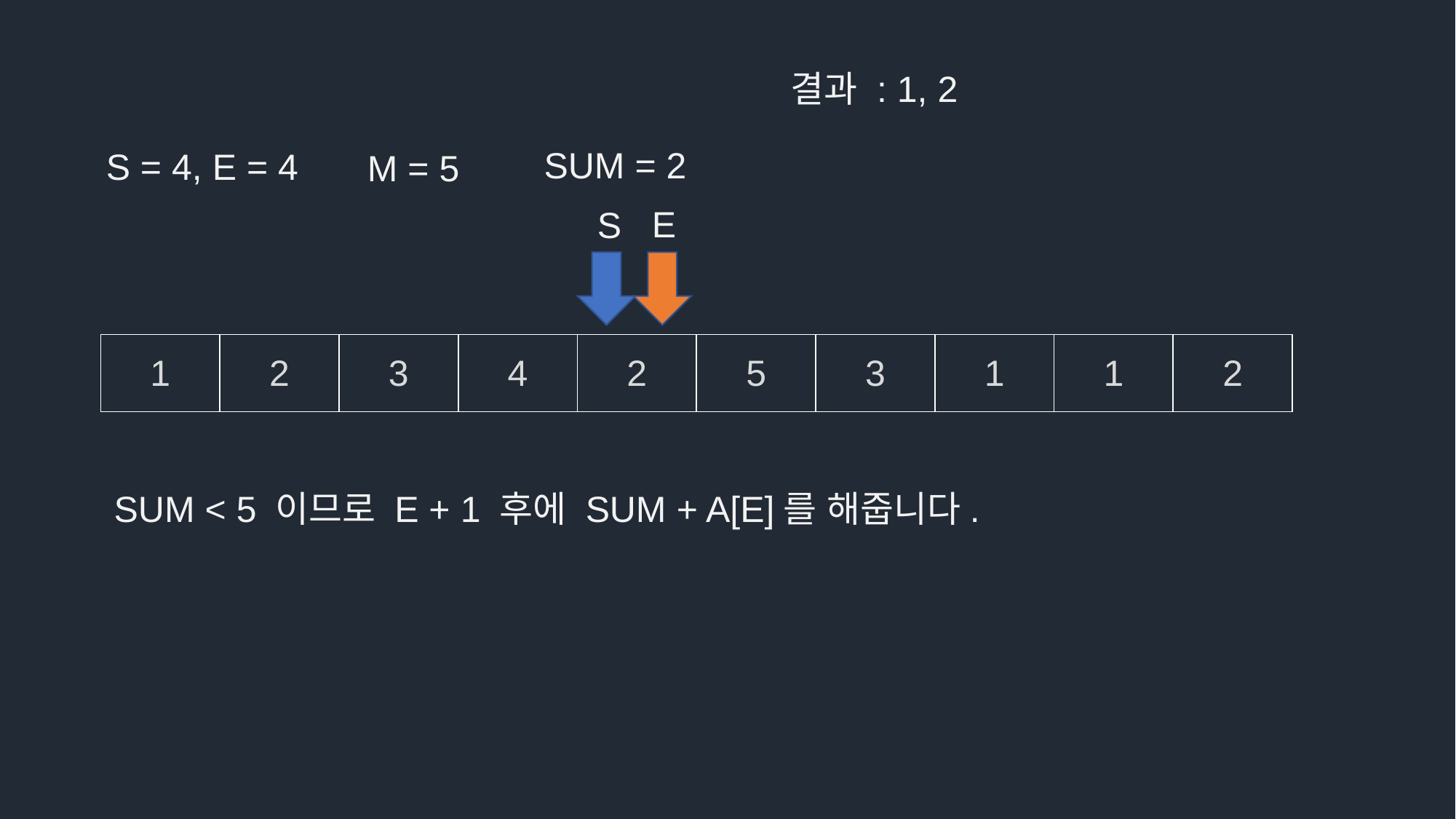

결과 : 1, 2
SUM = 2
S = 4, E = 4
M = 5
E
S

| 1 | 2 | 3 | 4 | 2 | 5 | 3 | 1 | 1 | 2 |
| --- | --- | --- | --- | --- | --- | --- | --- | --- | --- |
SUM < 5 이므로 E + 1 후에 SUM + A[E]를 해줍니다.